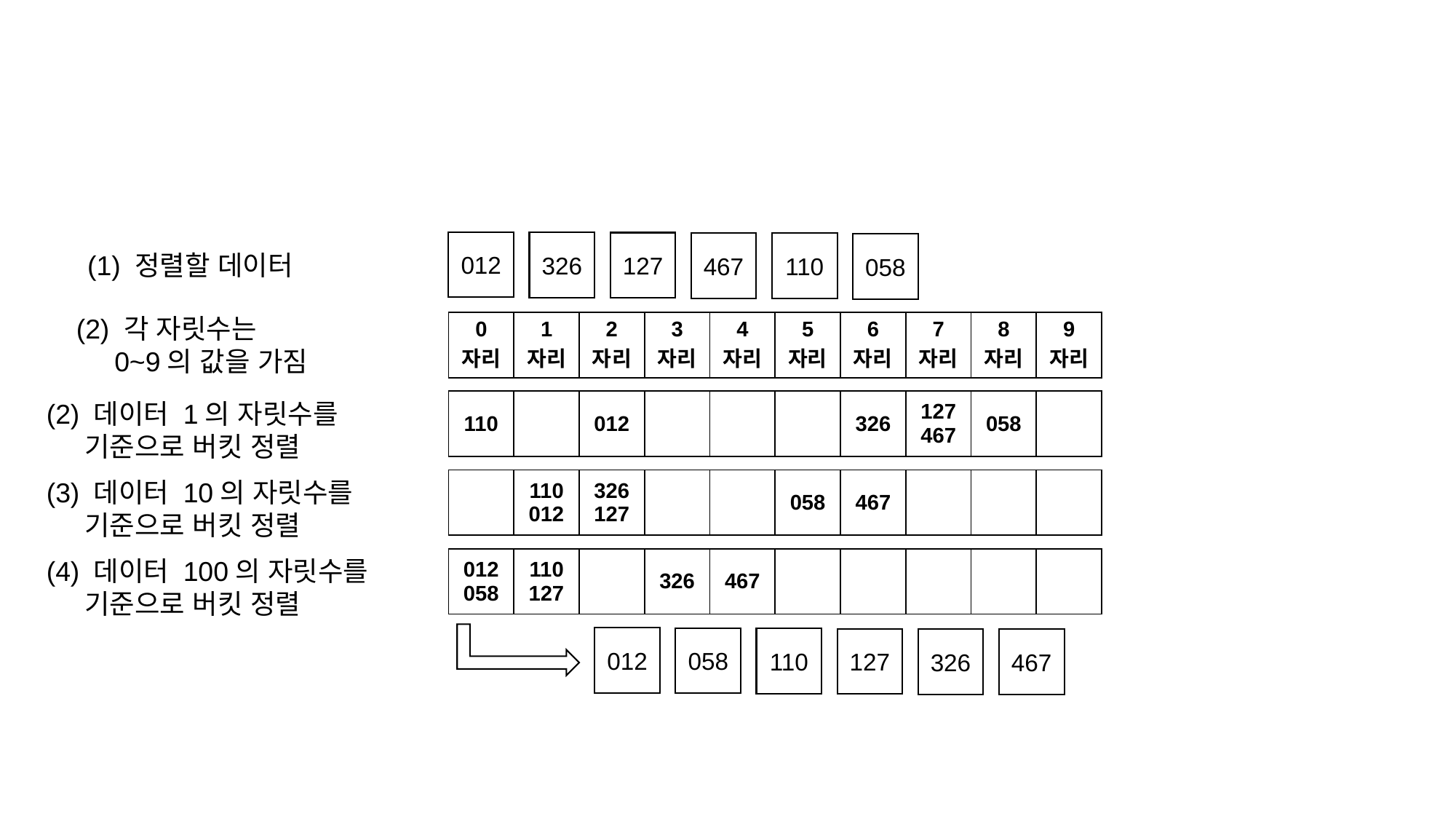

012
326
127
467
110
058
(1) 정렬할 데이터
(2) 각 자릿수는
0~9의 값을 가짐
| 0 자리 | 1 자리 | 2 자리 | 3 자리 | 4 자리 | 5 자리 | 6 자리 | 7 자리 | 8 자리 | 9 자리 |
| --- | --- | --- | --- | --- | --- | --- | --- | --- | --- |
(2) 데이터 1의 자릿수를
기준으로 버킷 정렬
| 110 |  | 012 |  |  |  | 326 | 127 467 | 058 |  |
| --- | --- | --- | --- | --- | --- | --- | --- | --- | --- |
(3) 데이터 10의 자릿수를
기준으로 버킷 정렬
|  | 110 012 | 326 127 |  |  | 058 | 467 |  |  |  |
| --- | --- | --- | --- | --- | --- | --- | --- | --- | --- |
(4) 데이터 100의 자릿수를
기준으로 버킷 정렬
| 012 058 | 110 127 |  | 326 | 467 |  |  |  |  |  |
| --- | --- | --- | --- | --- | --- | --- | --- | --- | --- |

012
058
110
127
326
467